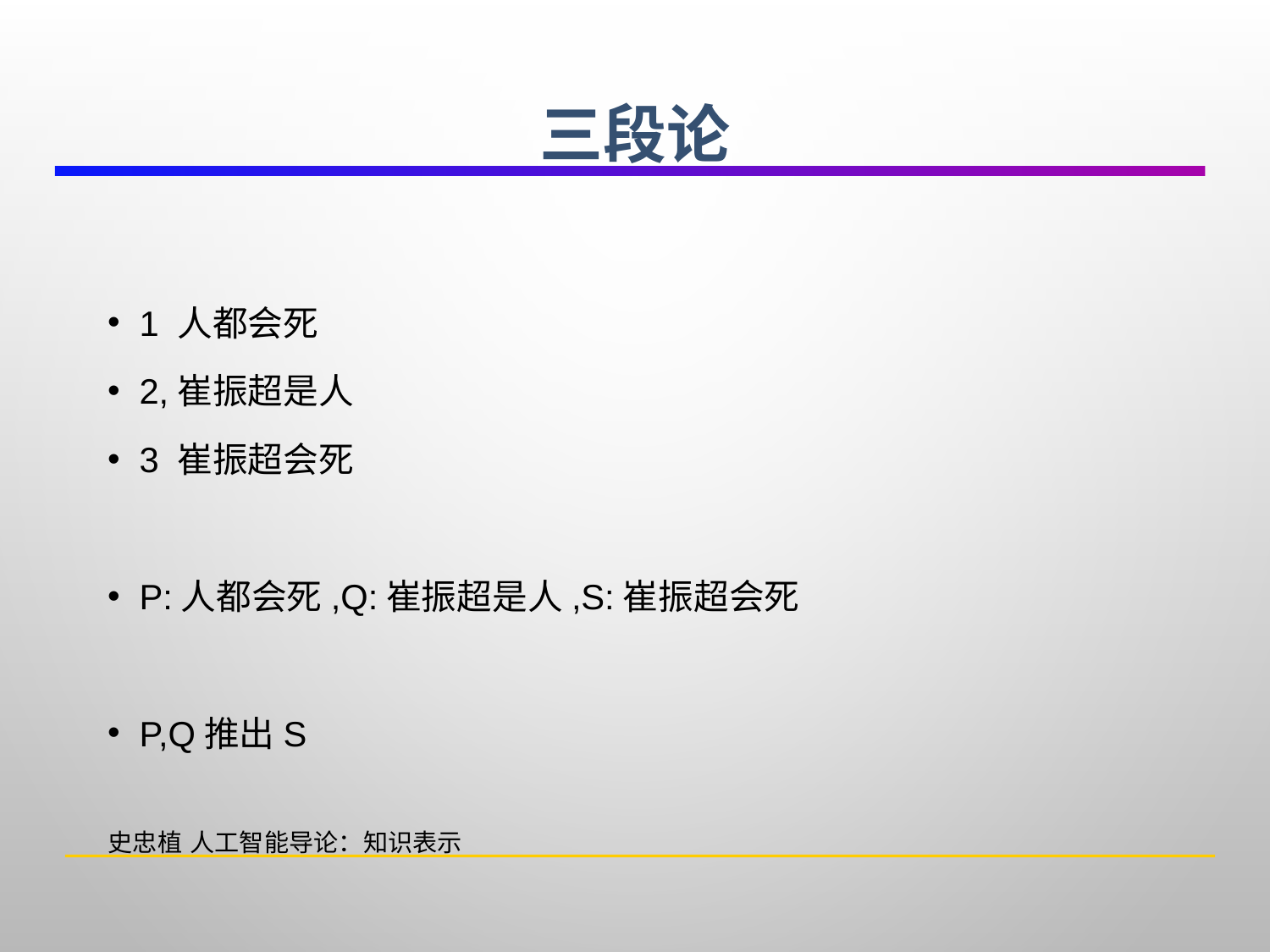

# 三段论
1 人都会死
2,崔振超是人
3 崔振超会死

P:人都会死,Q:崔振超是人,S:崔振超会死

P,Q推出S
史忠植 人工智能导论：知识表示

20